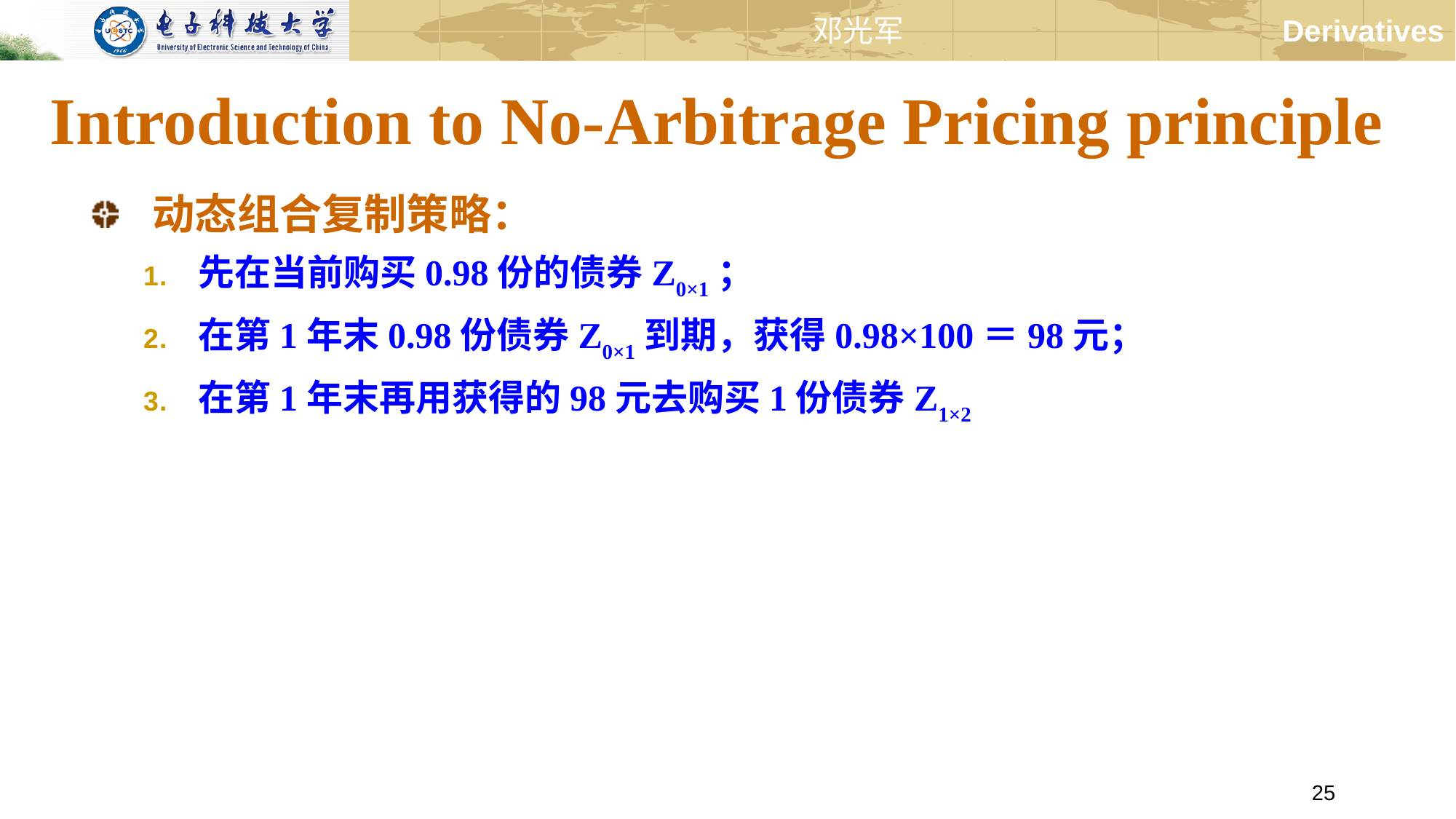

Introduction to No-Arbitrage Pricing principle
动态组合复制策略：
先在当前购买0.98份的债券Z0×1；
在第1年末0.98份债券Z0×1到期，获得0.98×100＝98元；
在第1年末再用获得的98元去购买1份债券Z1×2